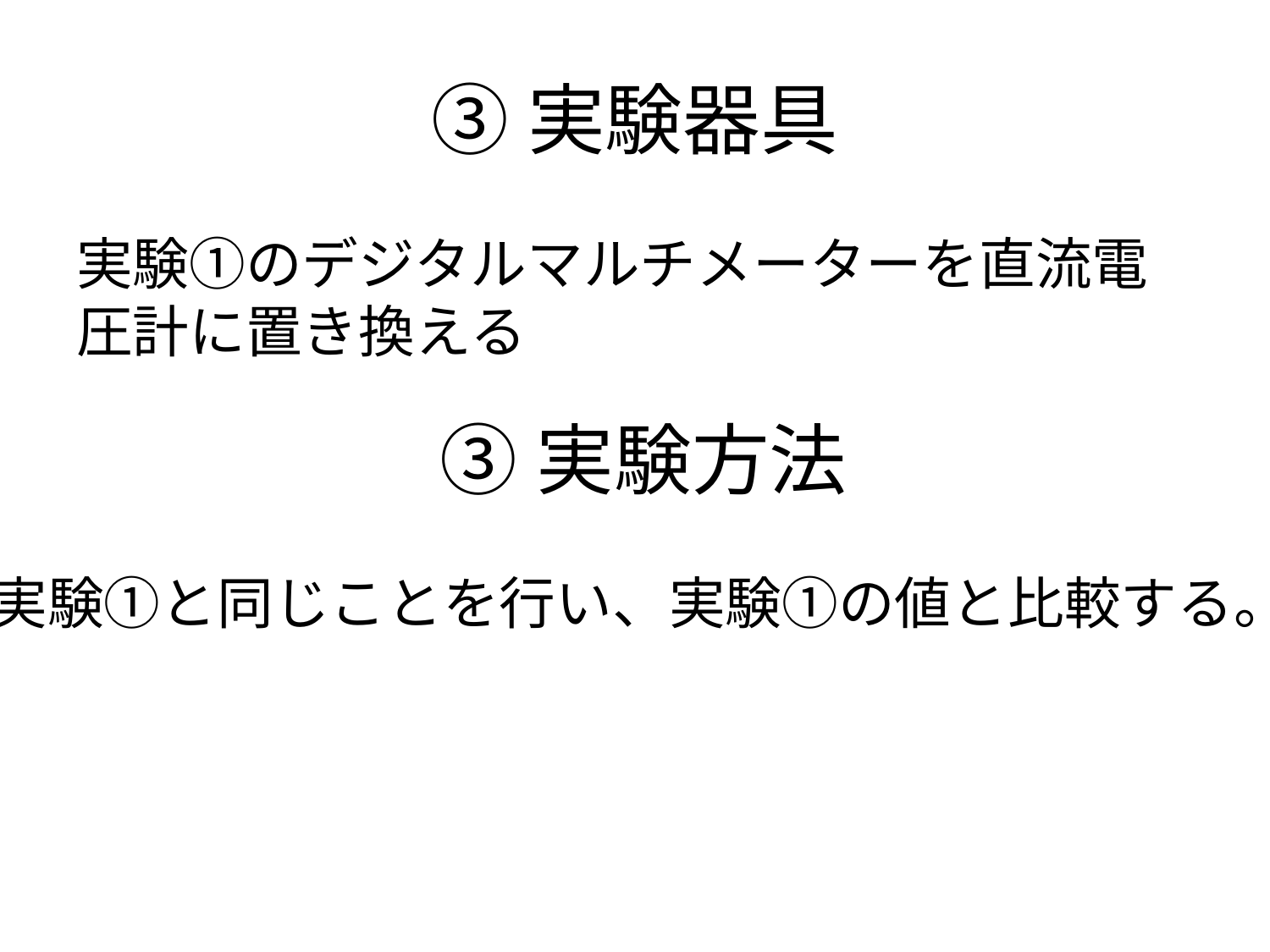

# ③実験器具
実験①のデジタルマルチメーターを直流電圧計に置き換える
③実験方法
実験①と同じことを行い、実験①の値と比較する。